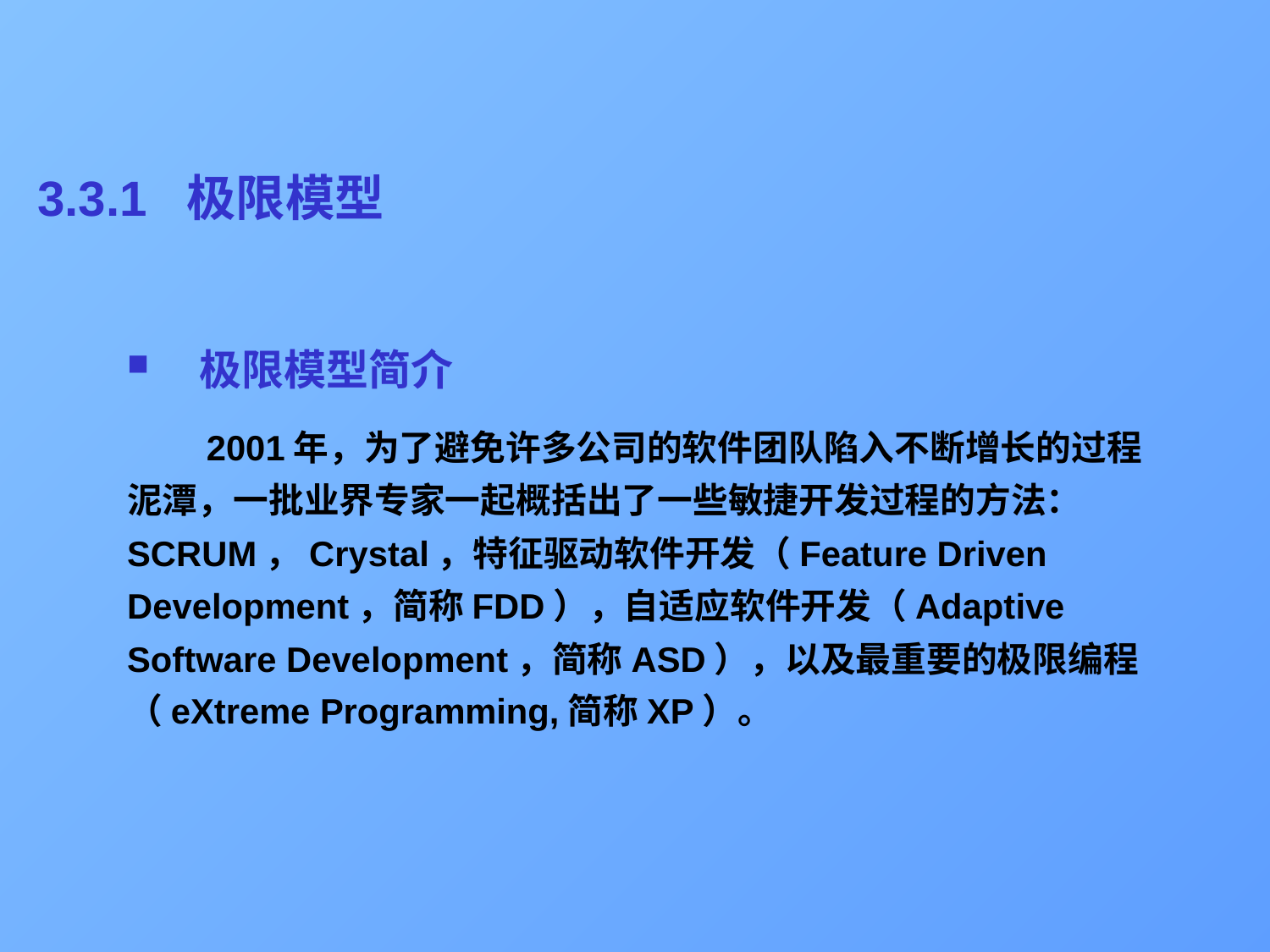

# 3.3.1  极限模型

　极限模型简介
　　2001年，为了避免许多公司的软件团队陷入不断增长的过程泥潭，一批业界专家一起概括出了一些敏捷开发过程的方法：SCRUM，Crystal，特征驱动软件开发（Feature Driven Development，简称FDD），自适应软件开发（Adaptive Software Development，简称ASD），以及最重要的极限编程（eXtreme Programming,简称XP）。